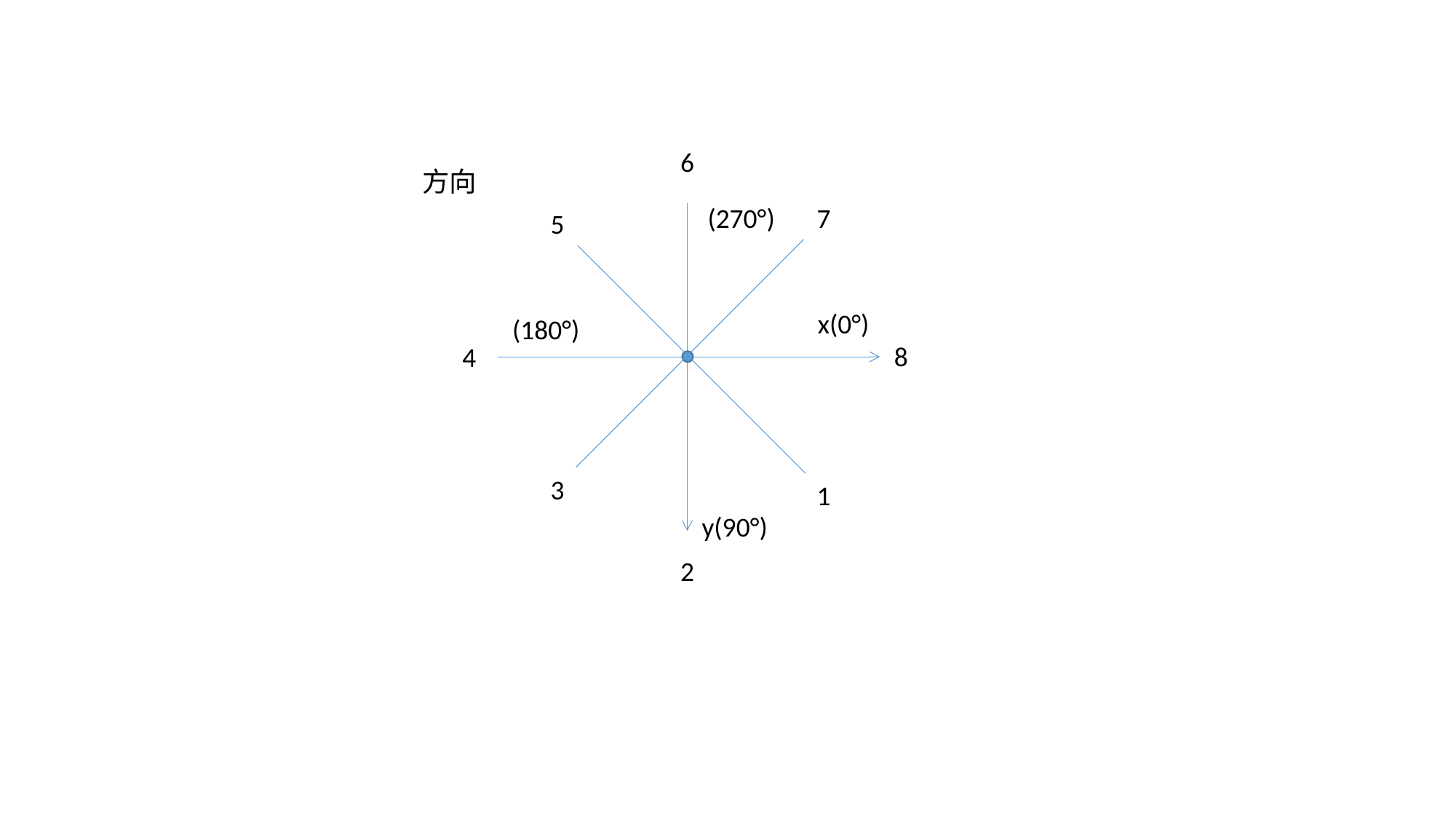

6
方向
(270°)
7
5
x(0°)
(180°)
8
4

3
1
y(90°)
2